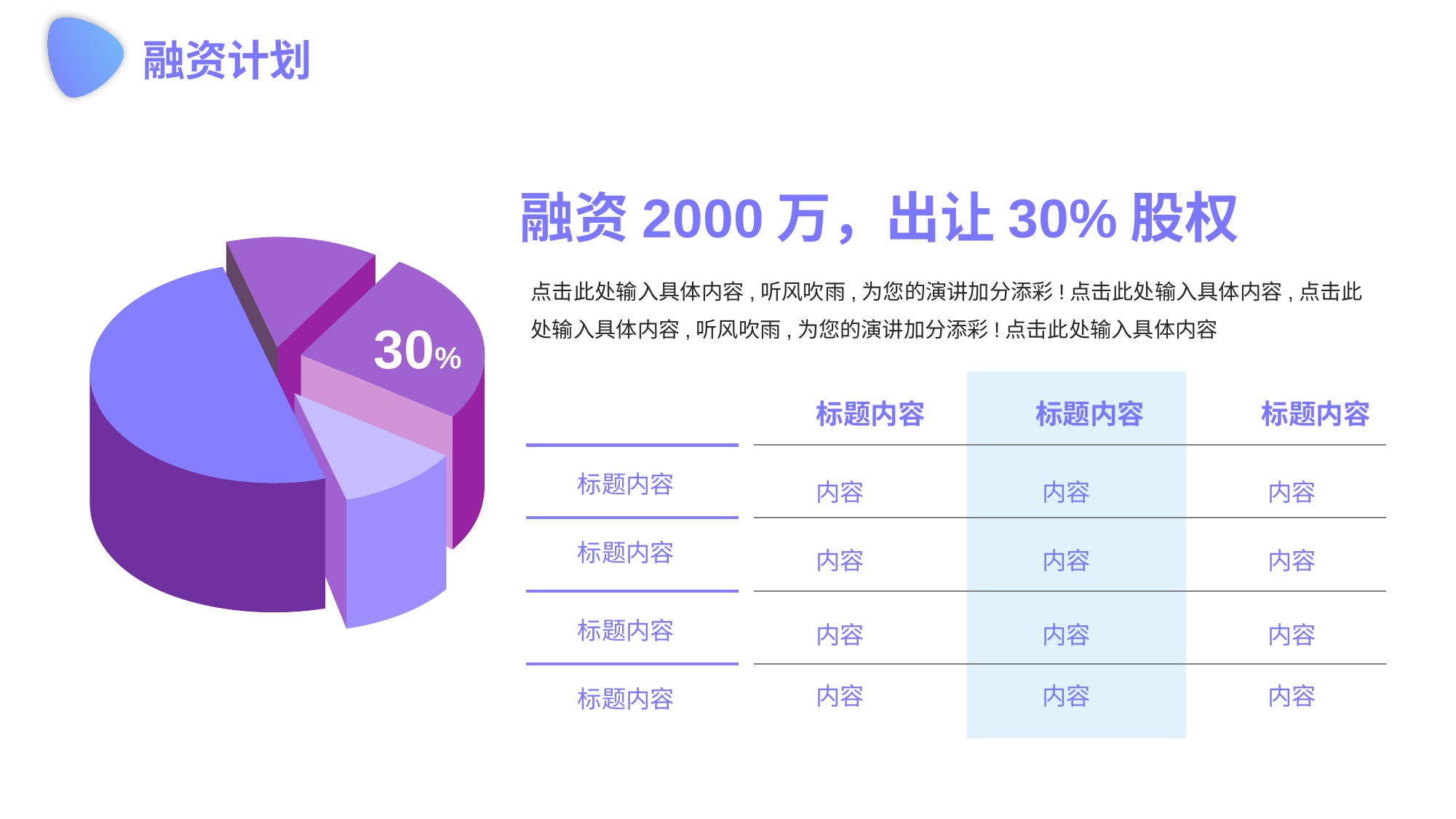

融资计划
融资2000万，出让30%股权

点击此处输入具体内容,听风吹雨,为您的演讲加分添彩!点击此处输入具体内容,点击此处输入具体内容,听风吹雨,为您的演讲加分添彩!点击此处输入具体内容
30%

标题内容
标题内容
标题内容
标题内容
内容
内容
内容
标题内容
内容
内容
内容
标题内容
内容
内容
内容
内容
内容
内容
标题内容